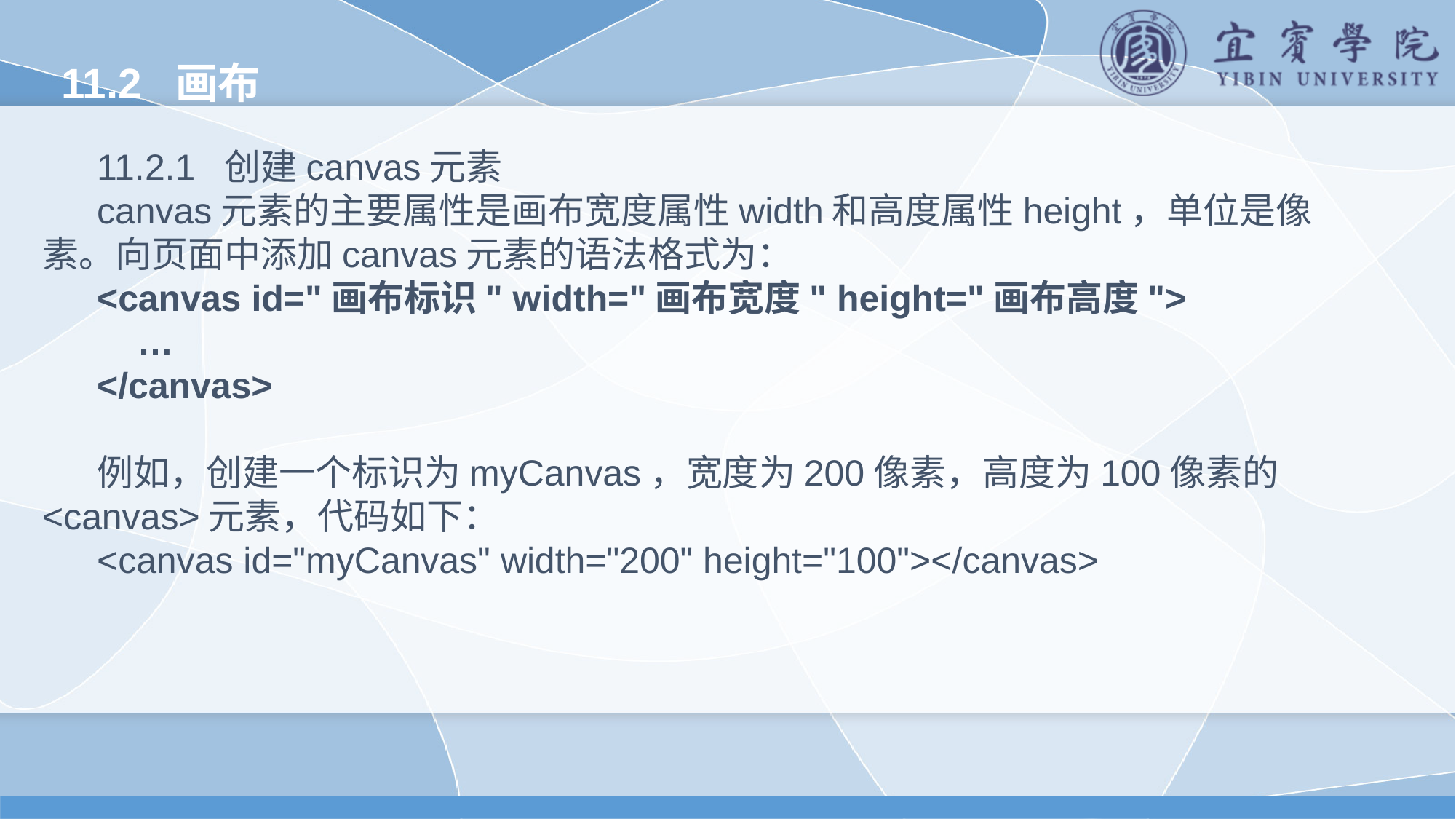

11.2  画布
11.2.1  创建canvas元素
canvas元素的主要属性是画布宽度属性width和高度属性height，单位是像素。向页面中添加canvas元素的语法格式为：
<canvas id="画布标识" width="画布宽度" height="画布高度">
    …
</canvas>

例如，创建一个标识为myCanvas，宽度为200像素，高度为100像素的<canvas>元素，代码如下：
<canvas id="myCanvas" width="200" height="100"></canvas>